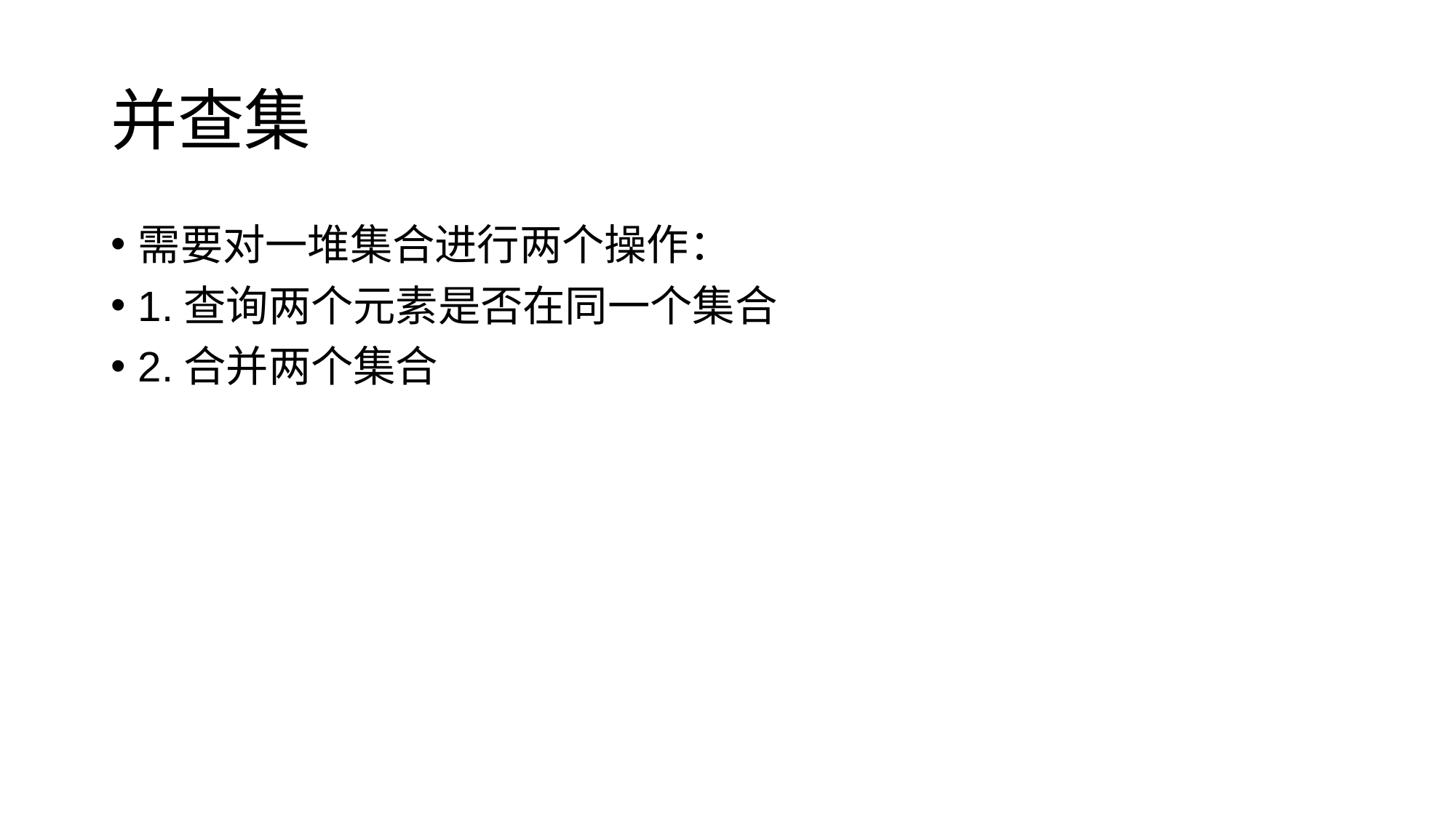

# 并查集
需要对一堆集合进行两个操作：
1.查询两个元素是否在同一个集合
2.合并两个集合